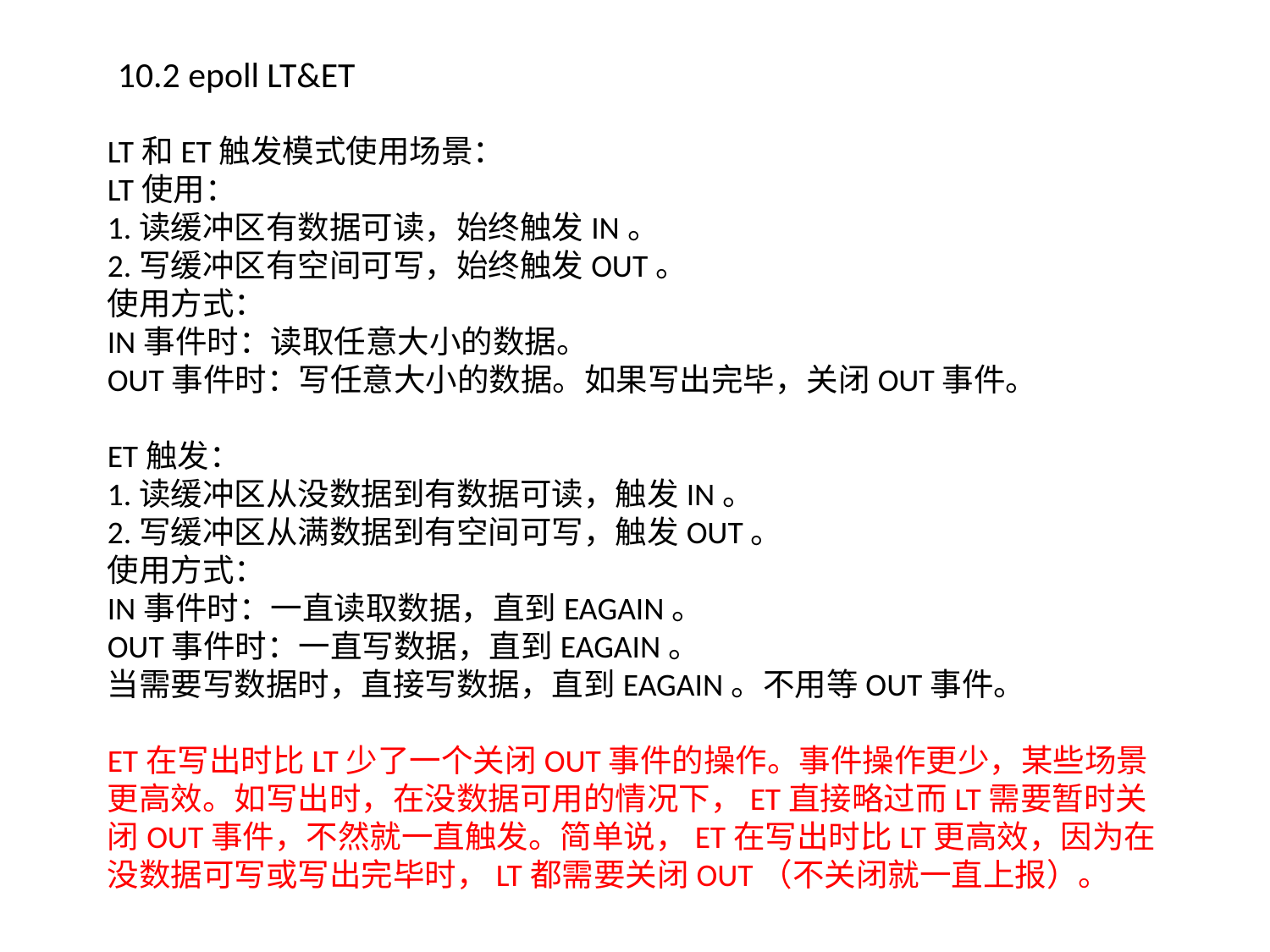

10.2 epoll LT&ET
LT和ET触发模式使用场景：
LT使用：
1.读缓冲区有数据可读，始终触发IN。
2.写缓冲区有空间可写，始终触发OUT。
使用方式：
IN事件时：读取任意大小的数据。
OUT事件时：写任意大小的数据。如果写出完毕，关闭OUT事件。

ET触发：
1.读缓冲区从没数据到有数据可读，触发IN。
2.写缓冲区从满数据到有空间可写，触发OUT。
使用方式：
IN事件时：一直读取数据，直到EAGAIN。
OUT事件时：一直写数据，直到EAGAIN。
当需要写数据时，直接写数据，直到EAGAIN。不用等OUT事件。

ET在写出时比LT少了一个关闭OUT事件的操作。事件操作更少，某些场景更高效。如写出时，在没数据可用的情况下，ET直接略过而LT需要暂时关闭OUT事件，不然就一直触发。简单说，ET在写出时比LT更高效，因为在没数据可写或写出完毕时，LT都需要关闭OUT（不关闭就一直上报）。